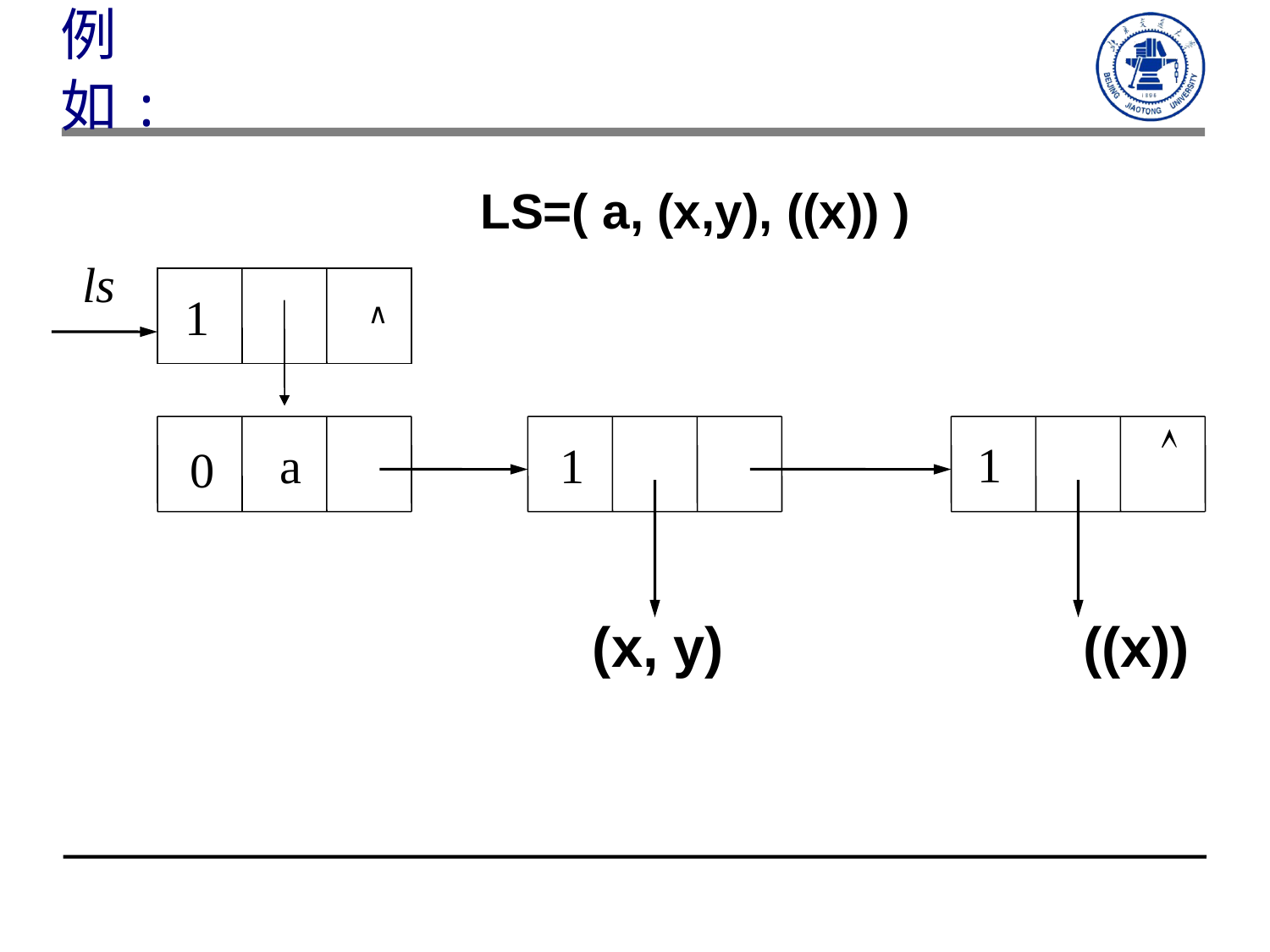

例如:
LS=( a, (x,y), ((x)) )
ls

1
∧

∧

1
a
1
0

                   (x, y)                       ((x))